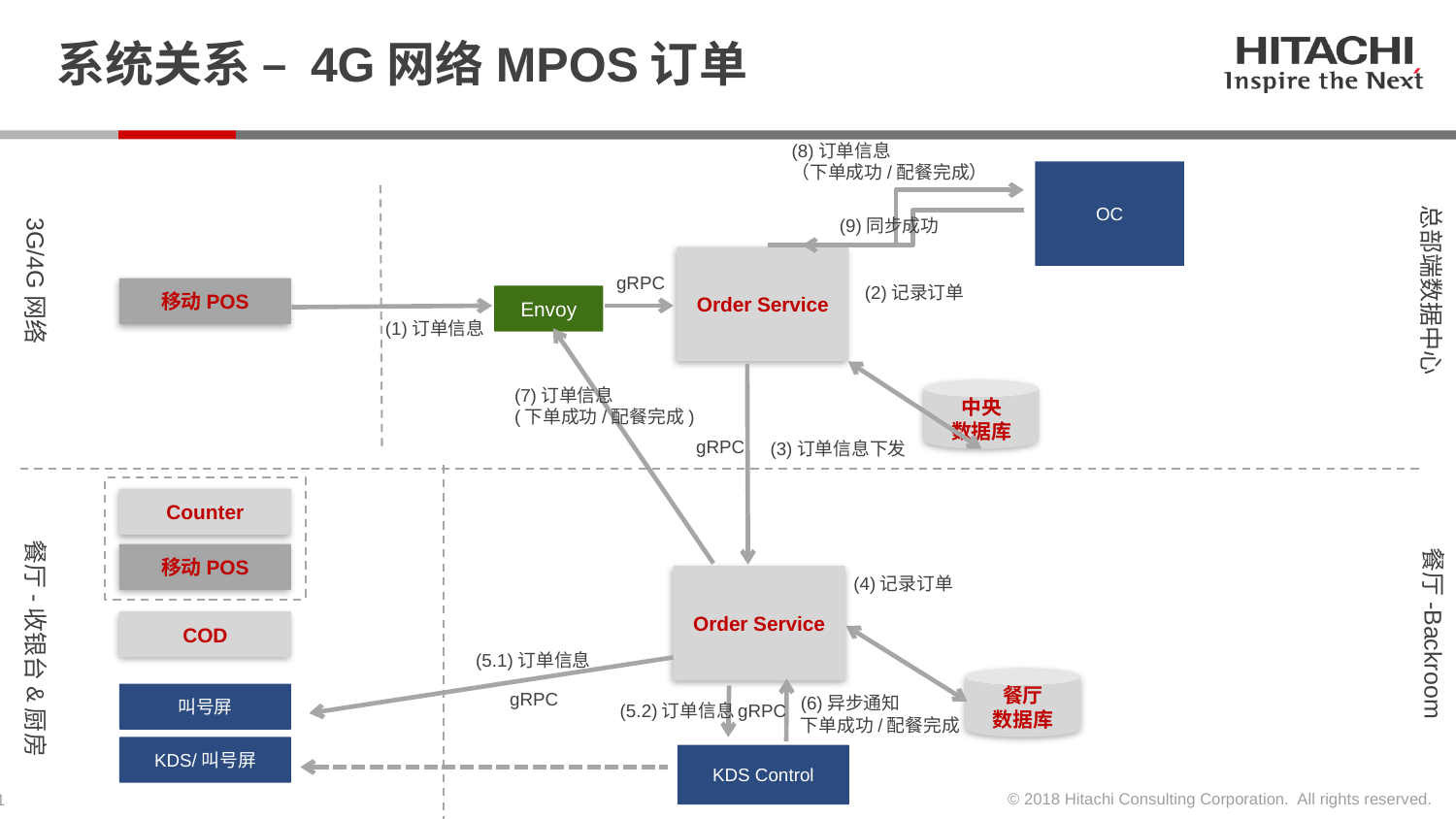

# 系统关系 – 4G网络MPOS订单
(8)订单信息
（下单成功/配餐完成）
OC
总部端数据中心
3G/4G网络
(9)同步成功
Order Service
gRPC
(2)记录订单
移动POS
Envoy
(1)订单信息
(7)订单信息
(下单成功/配餐完成)
中央
数据库
gRPC
(3)订单信息下发

Counter
餐厅-收银台&厨房
餐厅-Backroom
移动POS
(4)记录订单
Order Service
COD
(5.1)订单信息
餐厅
数据库
gRPC
叫号屏
(6)异步通知
下单成功/配餐完成
(5.2)订单信息
gRPC
KDS/叫号屏
KDS Control